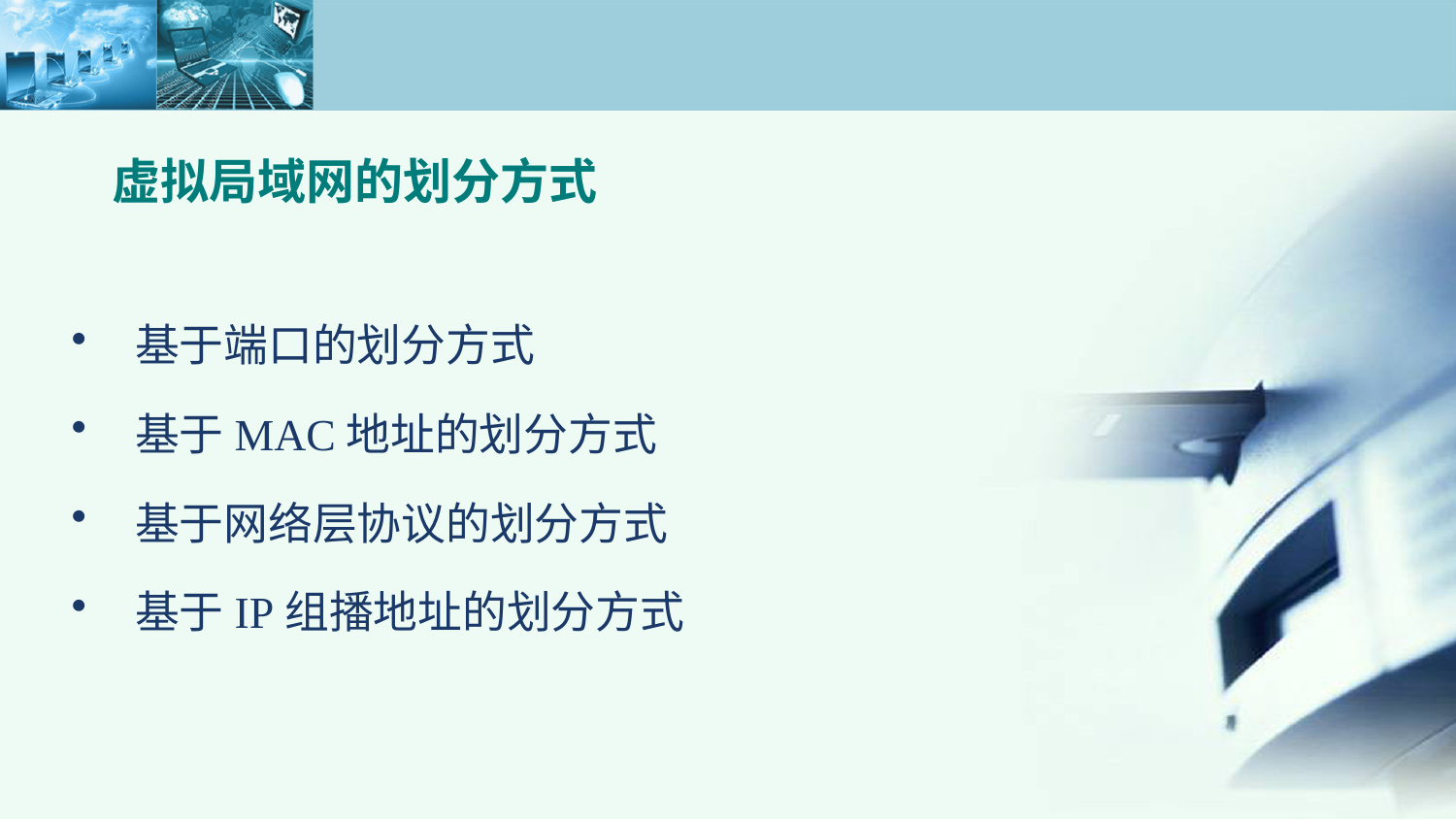

# 虚拟局域网的划分方式
基于端口的划分方式
基于MAC地址的划分方式
基于网络层协议的划分方式
基于IP组播地址的划分方式